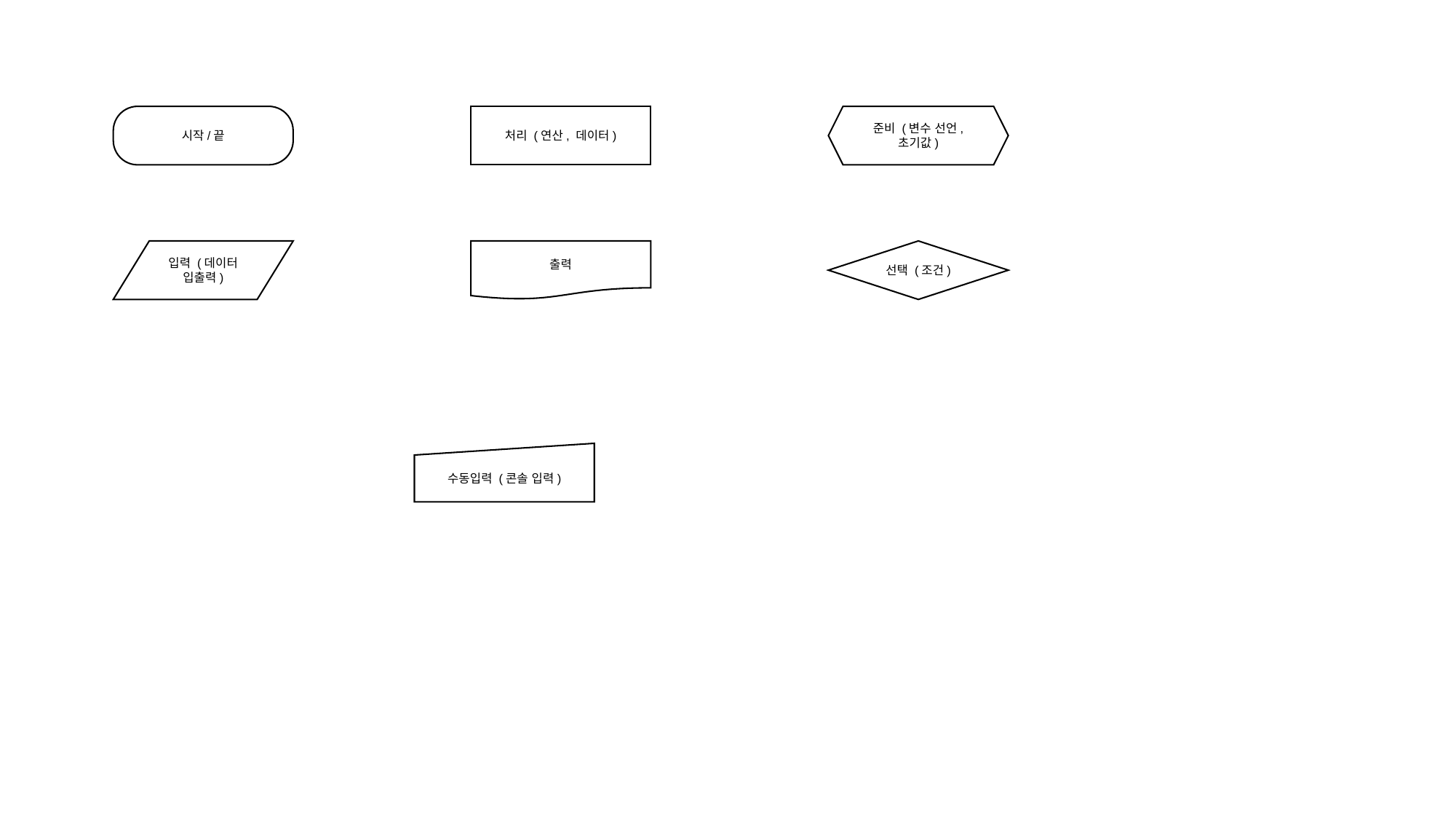

시작/끝
처리 (연산, 데이터)
준비 (변수 선언, 초기값)
선택 (조건)
입력 (데이터 입출력)
출력
수동입력 (콘솔 입력)